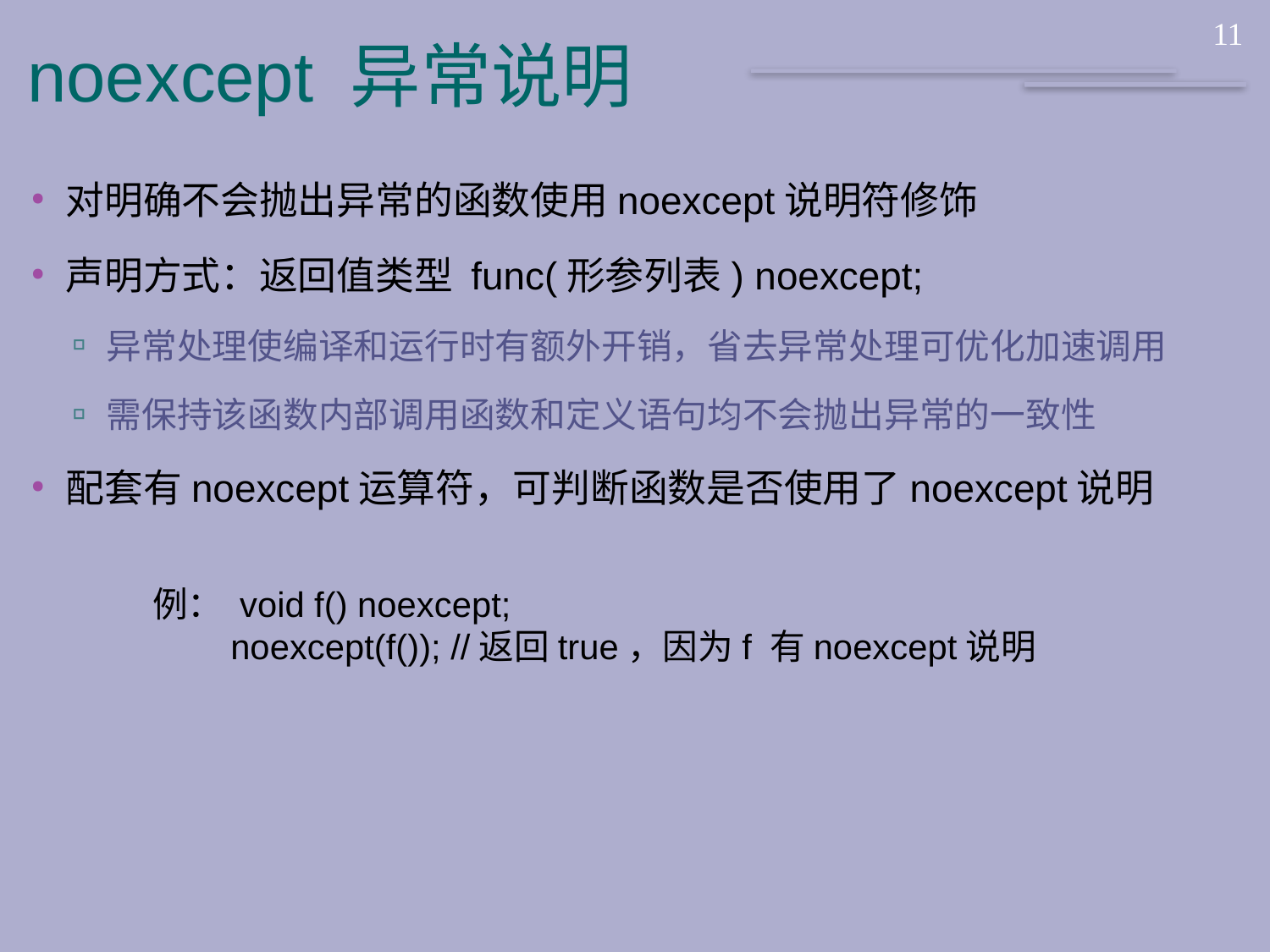

# noexcept 异常说明
11
对明确不会抛出异常的函数使用noexcept说明符修饰
声明方式：返回值类型 func(形参列表) noexcept;
异常处理使编译和运行时有额外开销，省去异常处理可优化加速调用
需保持该函数内部调用函数和定义语句均不会抛出异常的一致性
配套有noexcept运算符，可判断函数是否使用了noexcept说明
例： void f() noexcept;
        noexcept(f()); //返回true，因为f 有noexcept说明